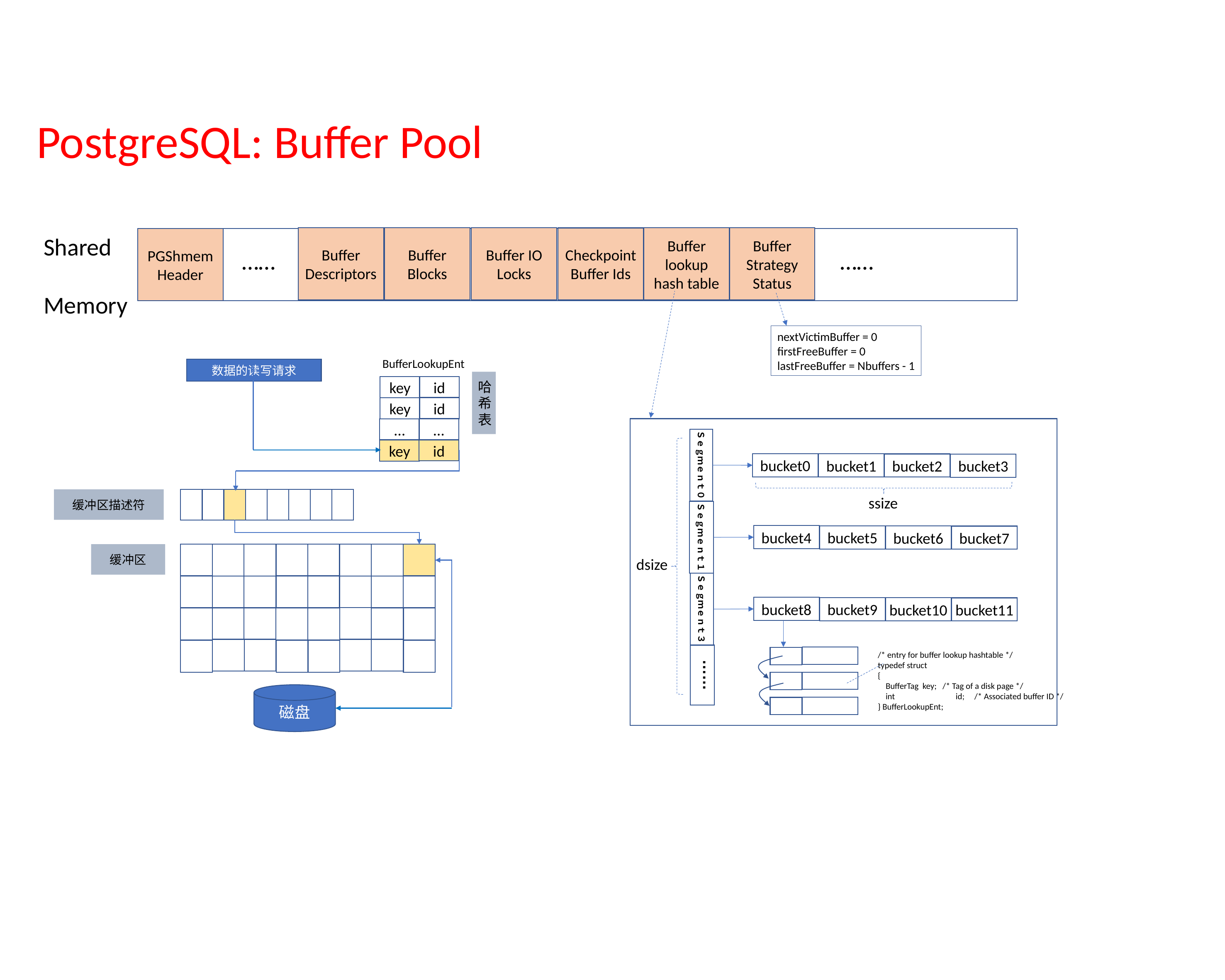

PostgreSQL: Buffer Pool
Buffer Descriptors
Buffer lookup hash table
Buffer Strategy Status
Buffer IO Locks
Buffer Blocks
Checkpoint Buffer Ids
Shared　Memory

PGShmemHeader
……
……
nextVictimBuffer = 0
firstFreeBuffer = 0
lastFreeBuffer = Nbuffers - 1
BufferLookupEnt
数据的读写请求
哈希表
id
key
id
key
…
…
id
key
缓冲区描述符

缓冲区

磁盘

Ｓｅｇｍｅｎｔ０

bucket0
bucket1
bucket2
bucket3
ssize
Ｓｅｇｍｅｎｔ１
bucket4
bucket5
bucket6
bucket7
dsize
Ｓｅｇｍｅｎｔ３
bucket8
bucket9
bucket10
bucket11
……
/* entry for buffer lookup hashtable */
typedef struct
{
    BufferTag  key;   /* Tag of a disk page */
    int	        id;     /* Associated buffer ID */
} BufferLookupEnt;